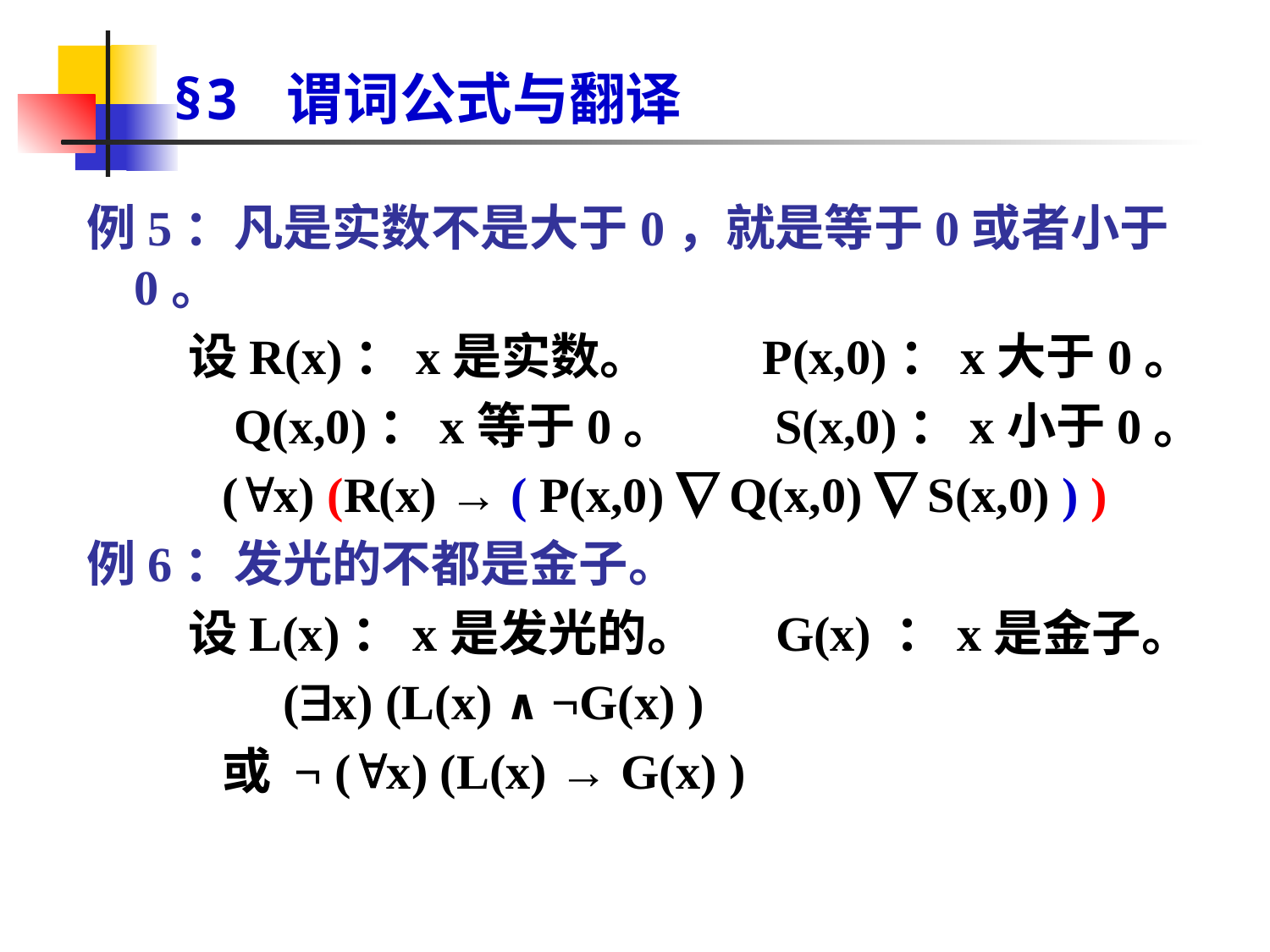

# §3 谓词公式与翻译
例5：凡是实数不是大于0，就是等于0或者小于0。
        设R(x)：x是实数。         P(x,0)：x大于0。
            Q(x,0)：x等于0。        S(x,0)：x小于0。
           (∀x) (R(x) → ( P(x,0) ∇ Q(x,0) ∇ S(x,0) ) )
例6：发光的不都是金子。
        设L(x)：x是发光的。      G(x) ：x是金子。
                (∃x) (L(x) ∧ ¬G(x) )
           或 ¬ (∀x) (L(x) → G(x) )
34